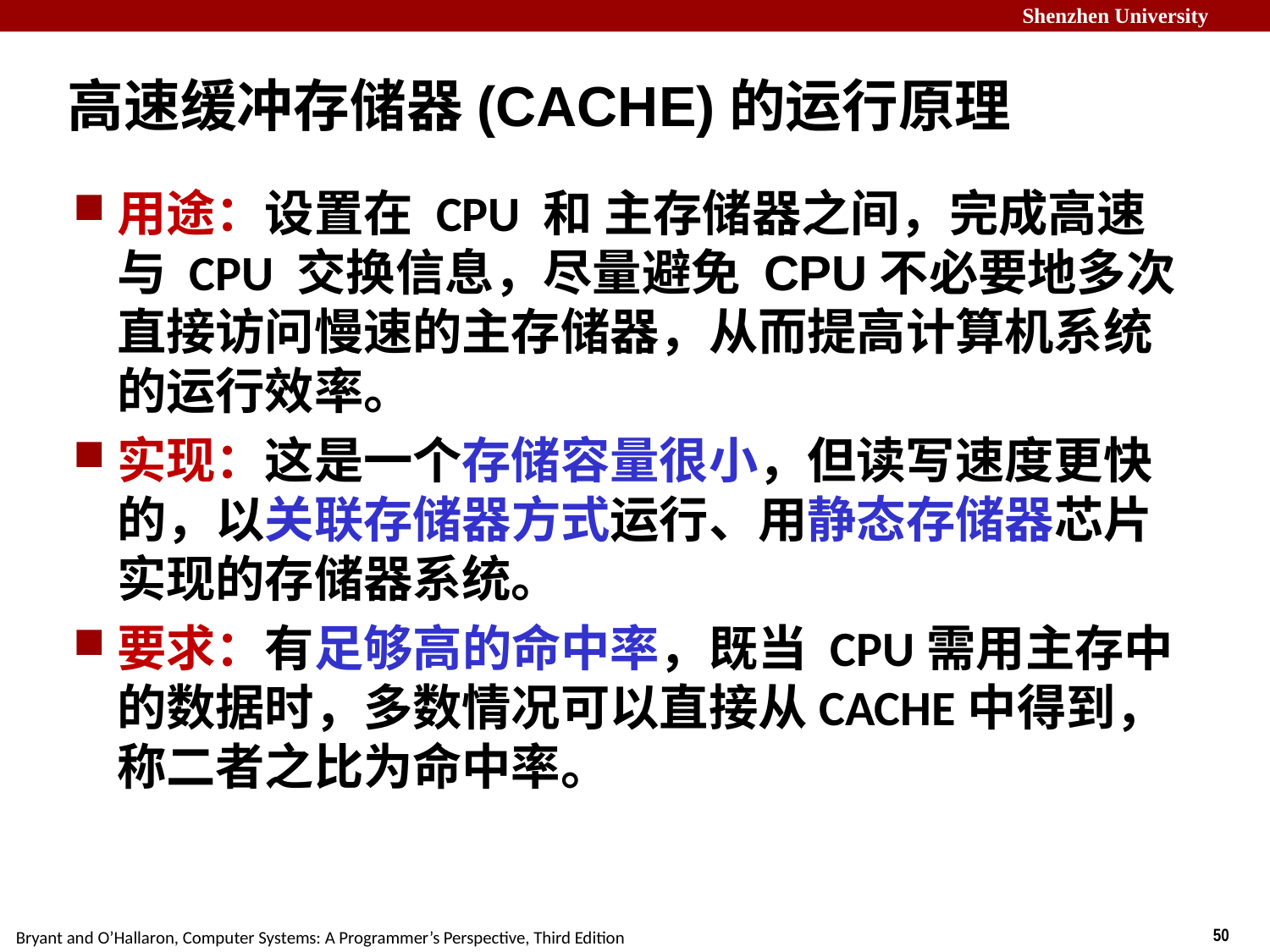

# 高速缓冲存储器(CACHE)的运行原理
用途：设置在 CPU 和 主存储器之间，完成高速与 CPU 交换信息，尽量避免 CPU不必要地多次直接访问慢速的主存储器，从而提高计算机系统的运行效率。
实现：这是一个存储容量很小，但读写速度更快的，以关联存储器方式运行、用静态存储器芯片实现的存储器系统。
要求：有足够高的命中率，既当 CPU需用主存中的数据时，多数情况可以直接从CACHE中得到，称二者之比为命中率。